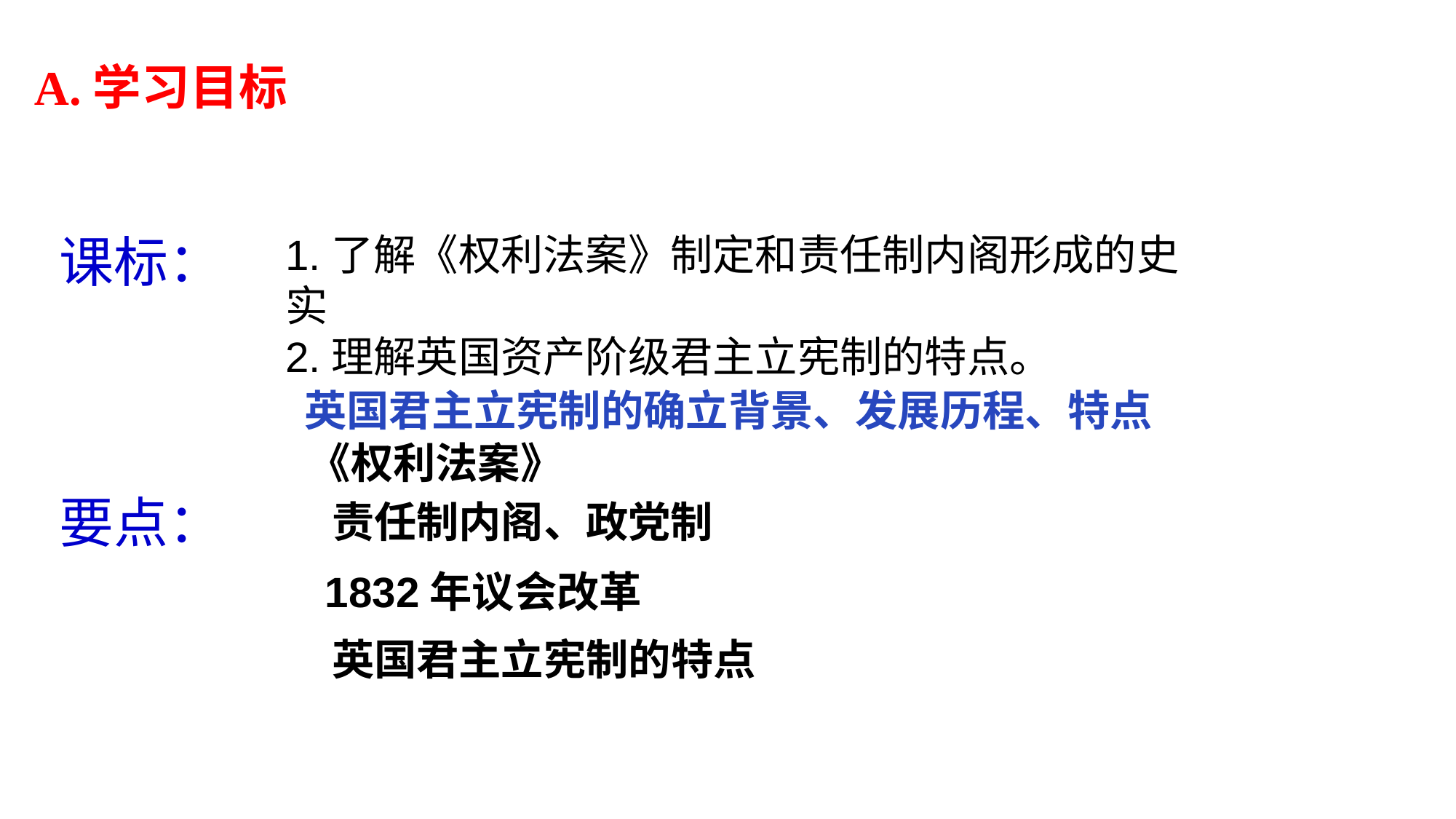

A.学习目标
1.了解《权利法案》制定和责任制内阁形成的史实
2.理解英国资产阶级君主立宪制的特点。
课标：
 英国君主立宪制的确立背景、发展历程、特点
  《权利法案》
要点：

  责任制内阁、政党制
  1832年议会改革
  英国君主立宪制的特点